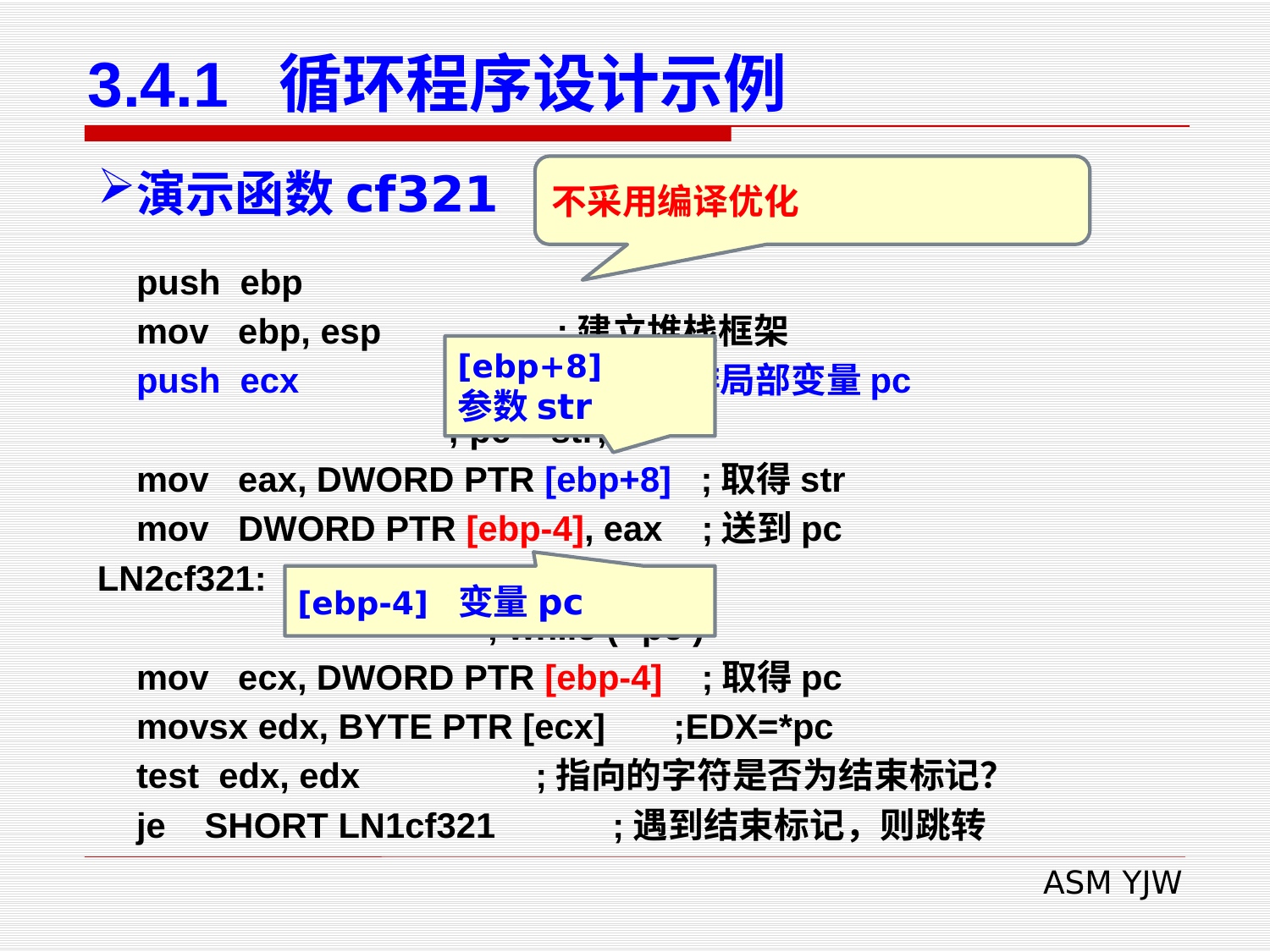

# 3.4.1  循环程序设计示例
演示函数cf321
不采用编译优化
    push  ebp
    mov   ebp, esp                  ;建立堆栈框架
    push  ecx                       ;实质是安排局部变量pc
                                    ; pc = str;
    mov   eax, DWORD PTR [ebp+8]   ;取得str
    mov   DWORD PTR [ebp-4], eax    ;送到pc
LN2cf321:
                                        ; while ( *pc )
    mov   ecx, DWORD PTR [ebp-4]    ;取得pc
    movsx edx, BYTE PTR [ecx]       ;EDX=*pc
    test  edx, edx                  ;指向的字符是否为结束标记？
    je    SHORT LN1cf321            ;遇到结束标记，则跳转
[ebp+8]
参数str
[ebp-4]  变量pc